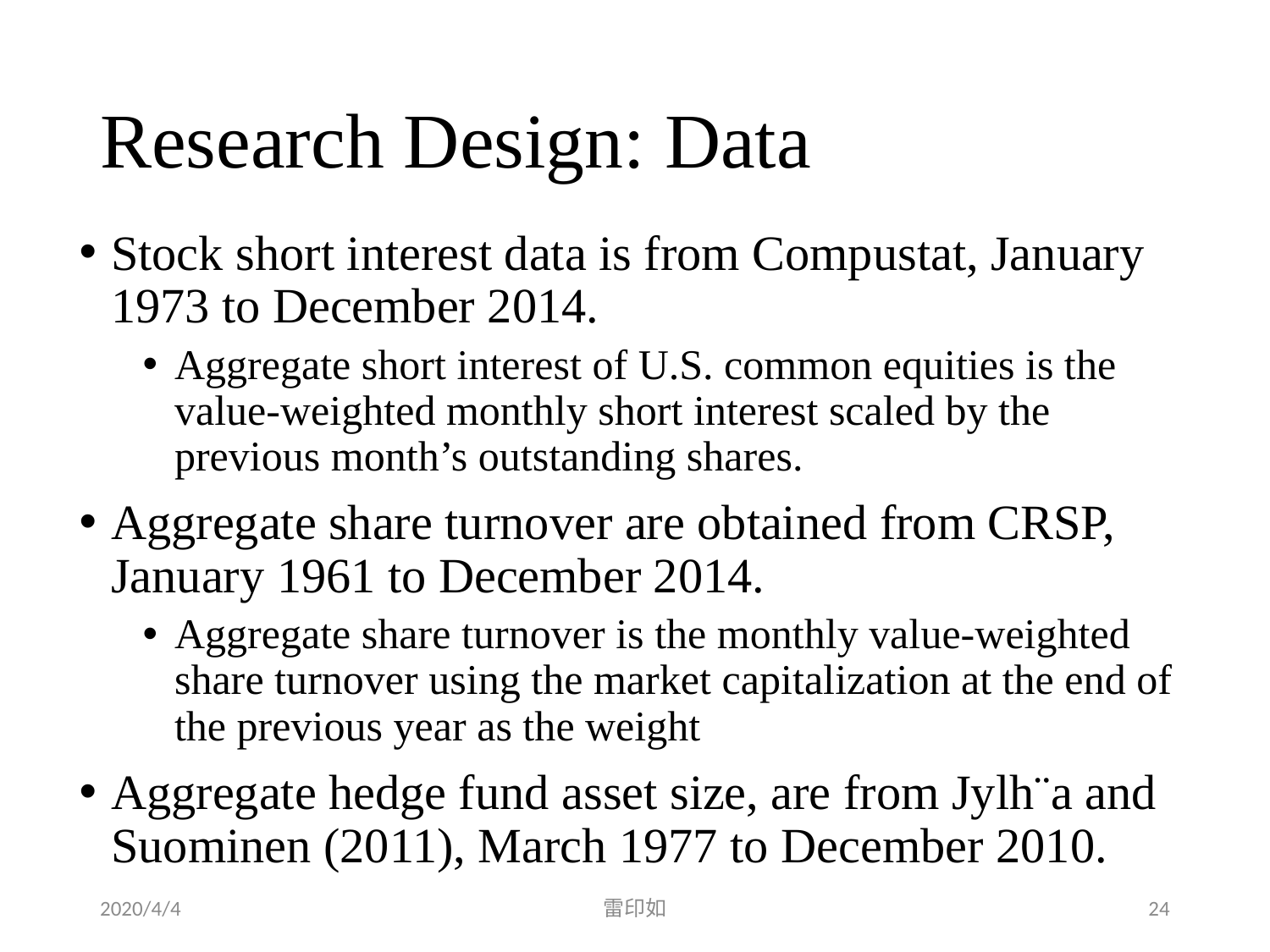

# Research Design: Data
Stock short interest data is from Compustat, January 1973 to December 2014.
Aggregate short interest of U.S. common equities is the value-weighted monthly short interest scaled by the previous month’s outstanding shares.
Aggregate share turnover are obtained from CRSP, January 1961 to December 2014.
Aggregate share turnover is the monthly value-weighted share turnover using the market capitalization at the end of the previous year as the weight
Aggregate hedge fund asset size, are from Jylh¨a and Suominen (2011), March 1977 to December 2010.
2020/4/4
雷印如
24